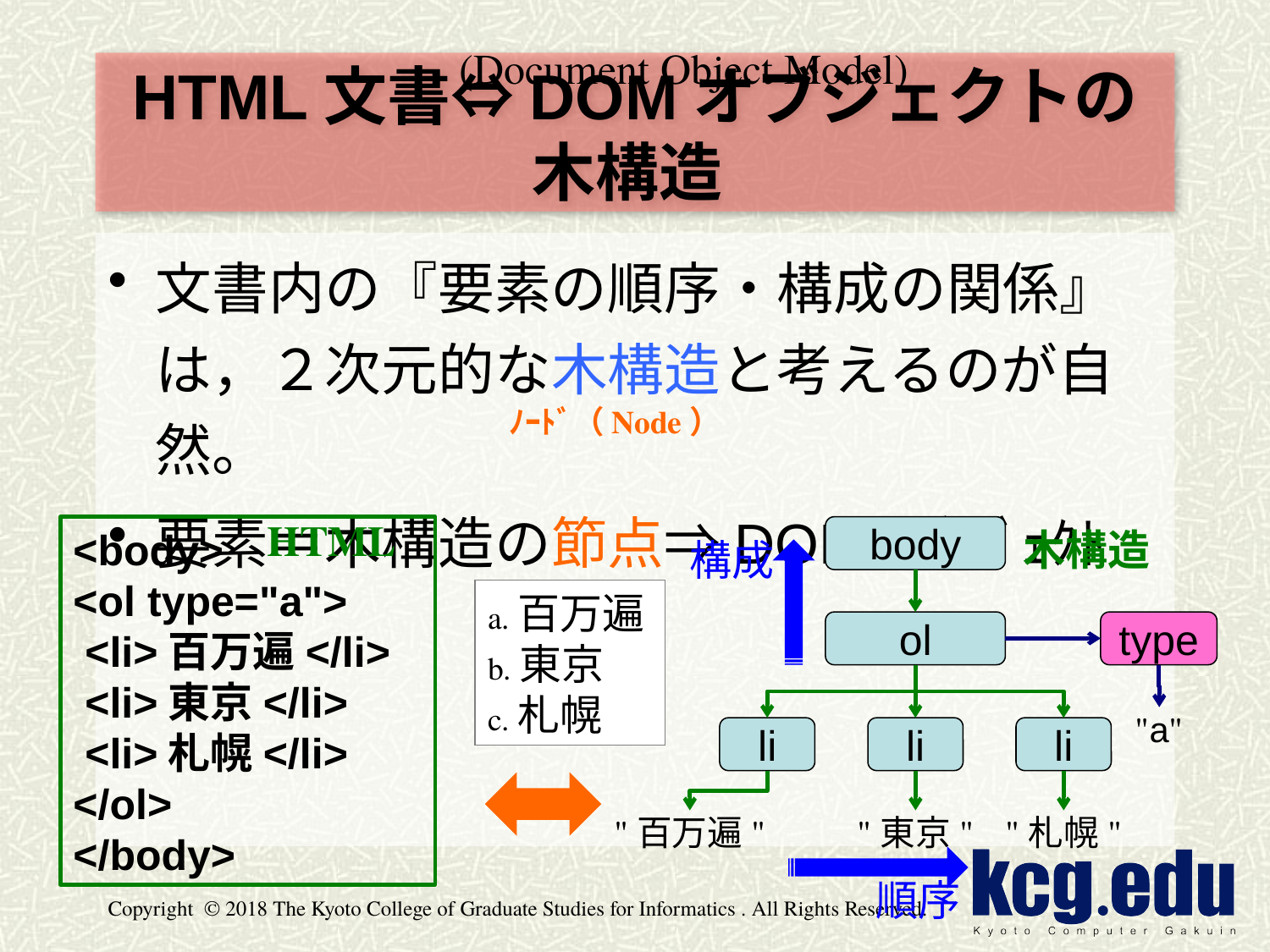

(Document Object Model)
# HTML文書⇔DOMオブジェクトの木構造
文書内の『要素の順序・構成の関係』は，２次元的な木構造と考えるのが自然。
要素＝木構造の節点⇒DOMｵﾌﾞｼﾞｪｸﾄ
ﾉｰﾄﾞ（Node）
HTML
<body>
<ol type="a">
 <li>百万遍</li>
 <li>東京</li>
 <li>札幌</li>
</ol>
</body>
body
木構造
ol
type
"a"
li
li
li
"百万遍"
"東京"
"札幌"
構成

a.百万遍
b.東京
c.札幌

順序
Copyright  © 2018 The Kyoto College of Graduate Studies for Informatics . All Rights Reserved.